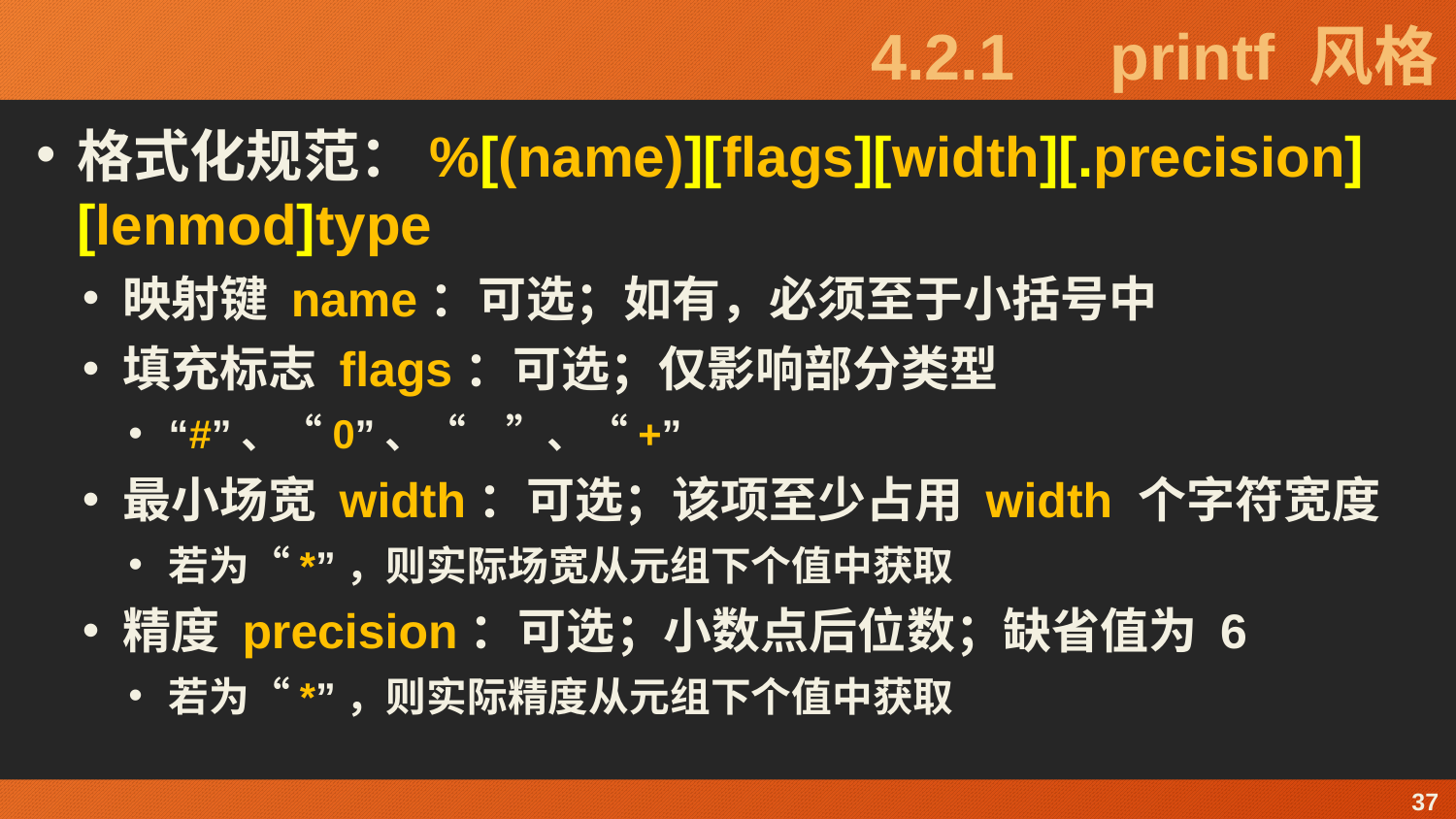

# 4.2.1　printf 风格
格式化规范：%[(name)][flags][width][.precision][lenmod]type
映射键 name：可选；如有，必须至于小括号中
填充标志 flags：可选；仅影响部分类型
“#”、“0”、“　”、“+”
最小场宽 width：可选；该项至少占用 width 个字符宽度
若为“*”，则实际场宽从元组下个值中获取
精度 precision：可选；小数点后位数；缺省值为 6
若为“*”，则实际精度从元组下个值中获取
37